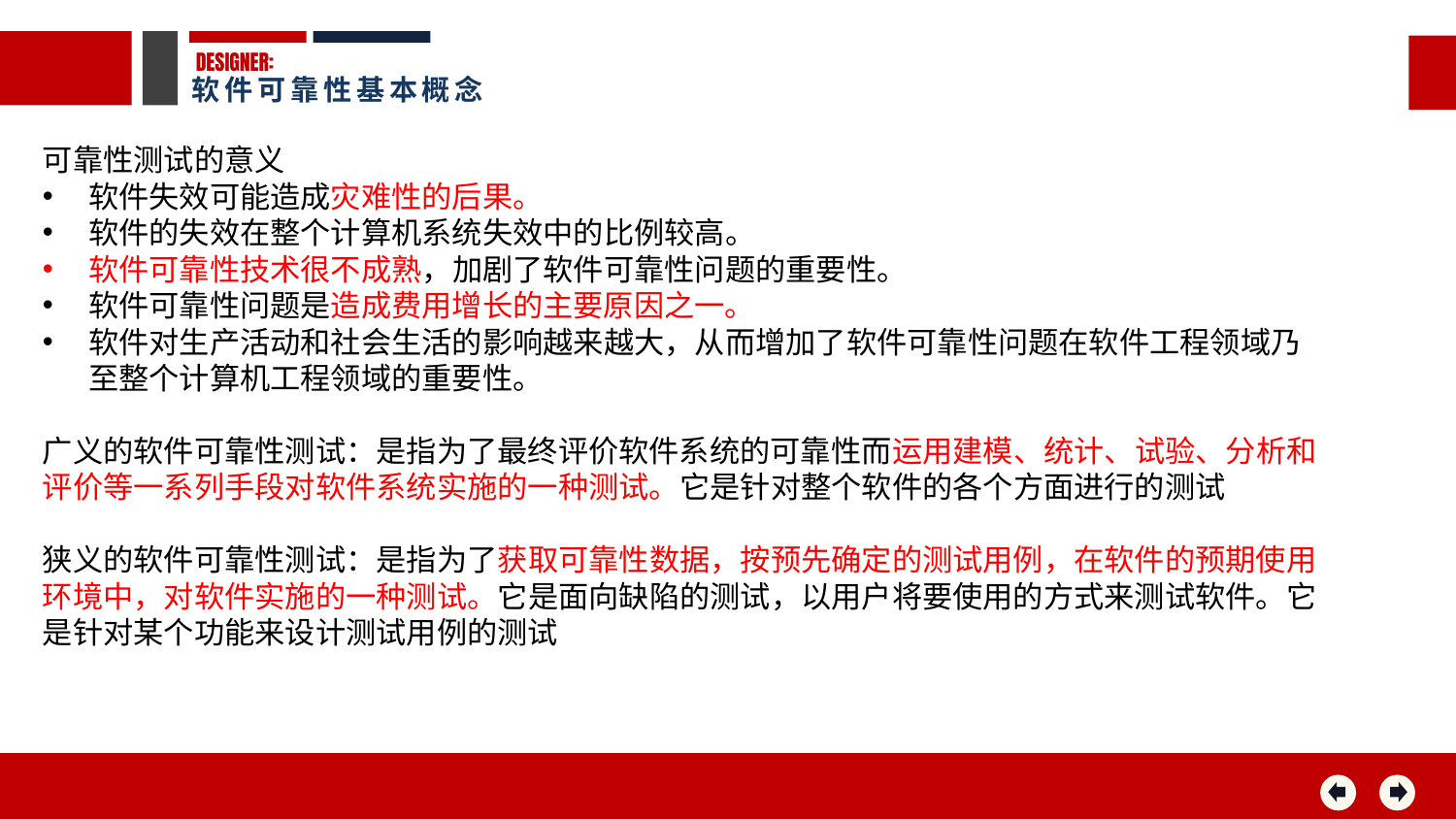

DESIGNER:
软件可靠性基本概念
可靠性测试的意义
软件失效可能造成灾难性的后果。
软件的失效在整个计算机系统失效中的比例较高。
软件可靠性技术很不成熟，加剧了软件可靠性问题的重要性。
软件可靠性问题是造成费用增长的主要原因之一。
软件对生产活动和社会生活的影响越来越大，从而增加了软件可靠性问题在软件工程领域乃至整个计算机工程领域的重要性。

广义的软件可靠性测试：是指为了最终评价软件系统的可靠性而运用建模、统计、试验、分析和评价等一系列手段对软件系统实施的一种测试。它是针对整个软件的各个方面进行的测试

狭义的软件可靠性测试：是指为了获取可靠性数据，按预先确定的测试用例，在软件的预期使用环境中，对软件实施的一种测试。它是面向缺陷的测试，以用户将要使用的方式来测试软件。它是针对某个功能来设计测试用例的测试